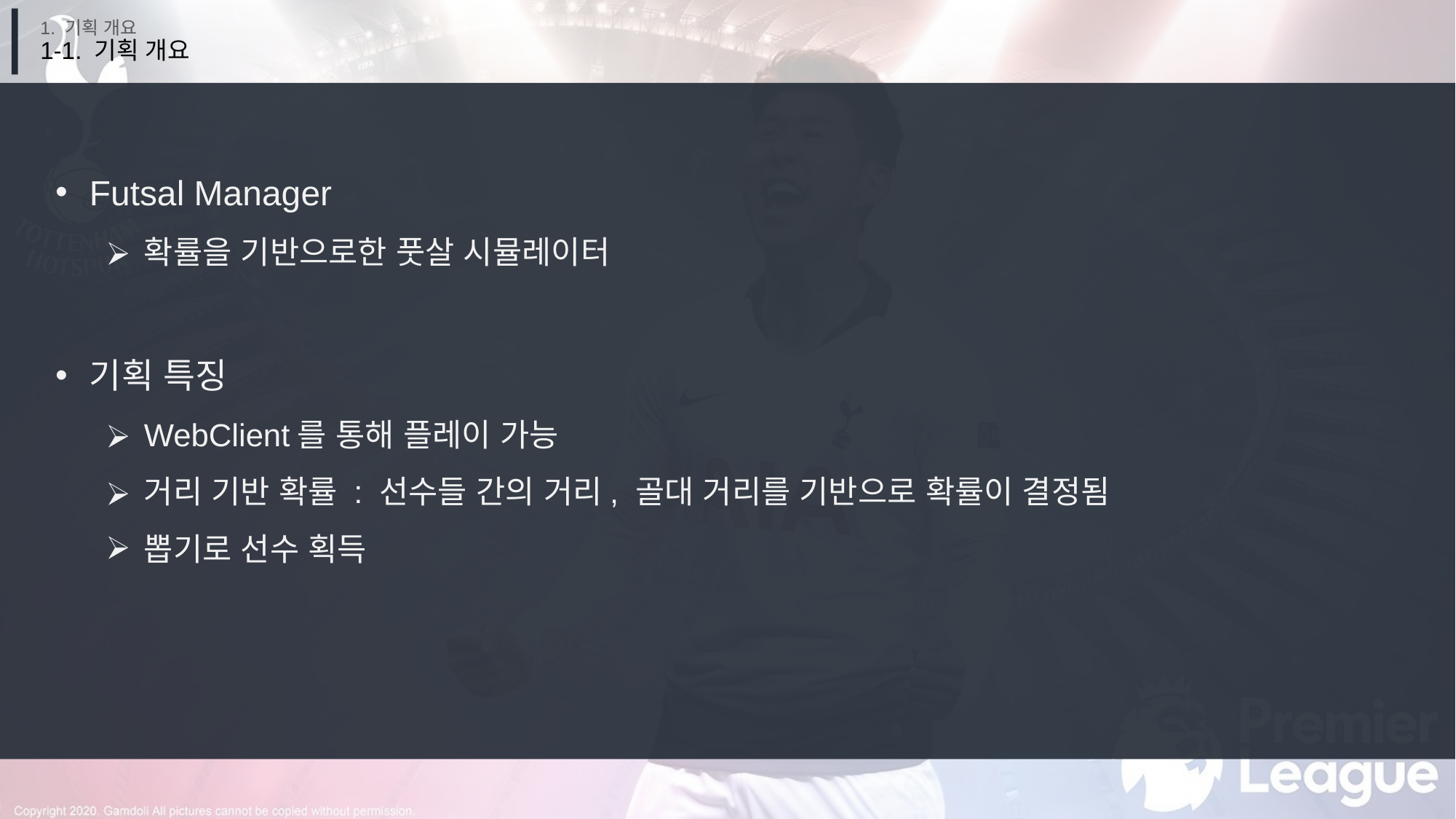

# 1. 기획 개요 1-1. 기획 개요
Futsal Manager
확률을 기반으로한 풋살 시뮬레이터

기획 특징
WebClient를 통해 플레이 가능
거리 기반 확률 : 선수들 간의 거리, 골대 거리를 기반으로 확률이 결정됨
뽑기로 선수 획득